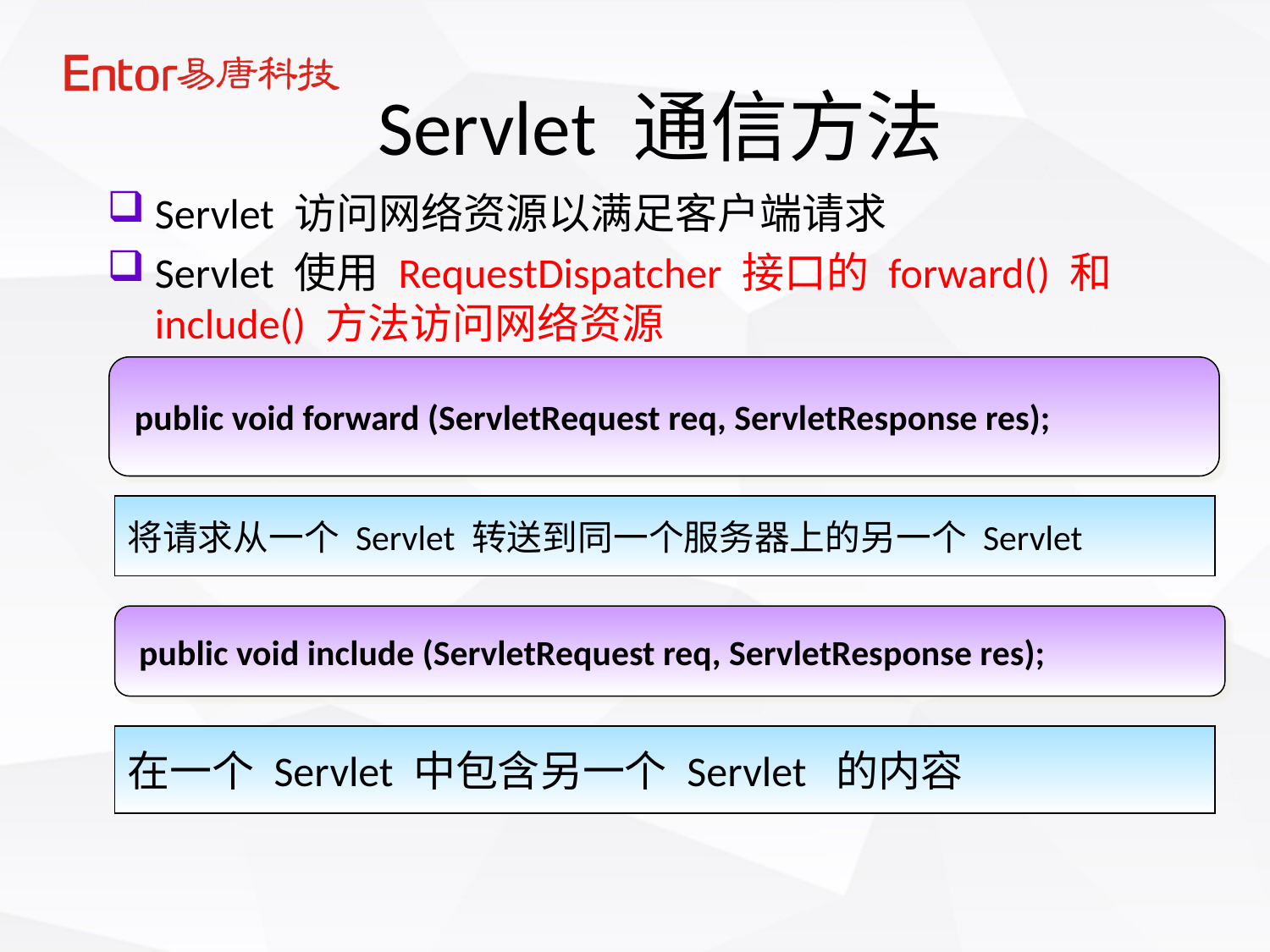

# Servlet 通信方法
Servlet 访问网络资源以满足客户端请求
Servlet 使用 RequestDispatcher 接口的 forward() 和include() 方法访问网络资源
 public void forward (ServletRequest req, ServletResponse res);
将请求从一个 Servlet 转送到同一个服务器上的另一个 Servlet
 public void include (ServletRequest req, ServletResponse res);

在一个 Servlet 中包含另一个 Servlet  的内容